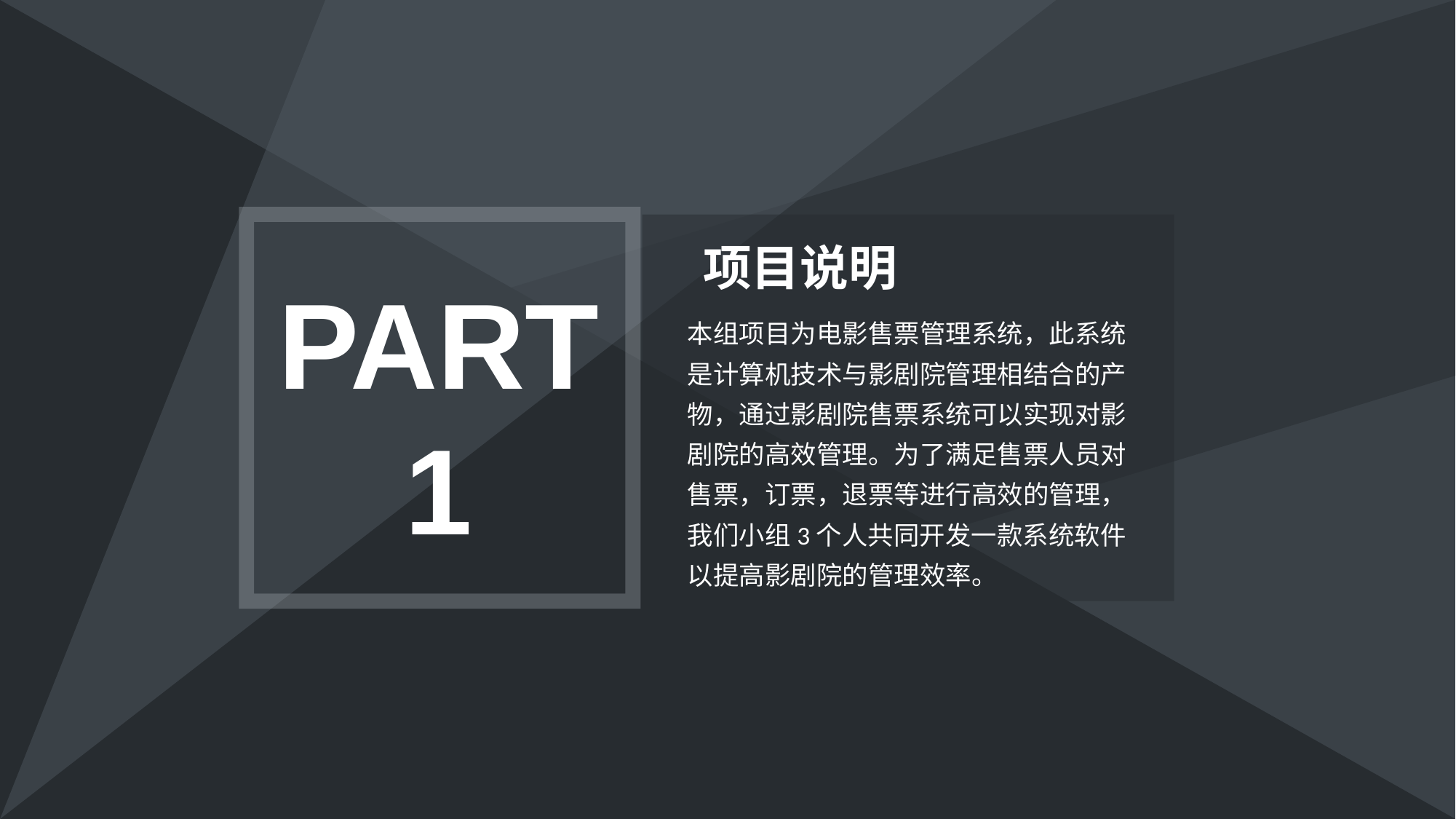

项目说明
PART
1
本组项目为电影售票管理系统，此系统是计算机技术与影剧院管理相结合的产物，通过影剧院售票系统可以实现对影剧院的高效管理。为了满足售票人员对售票，订票，退票等进行高效的管理，我们小组3个人共同开发一款系统软件以提高影剧院的管理效率。